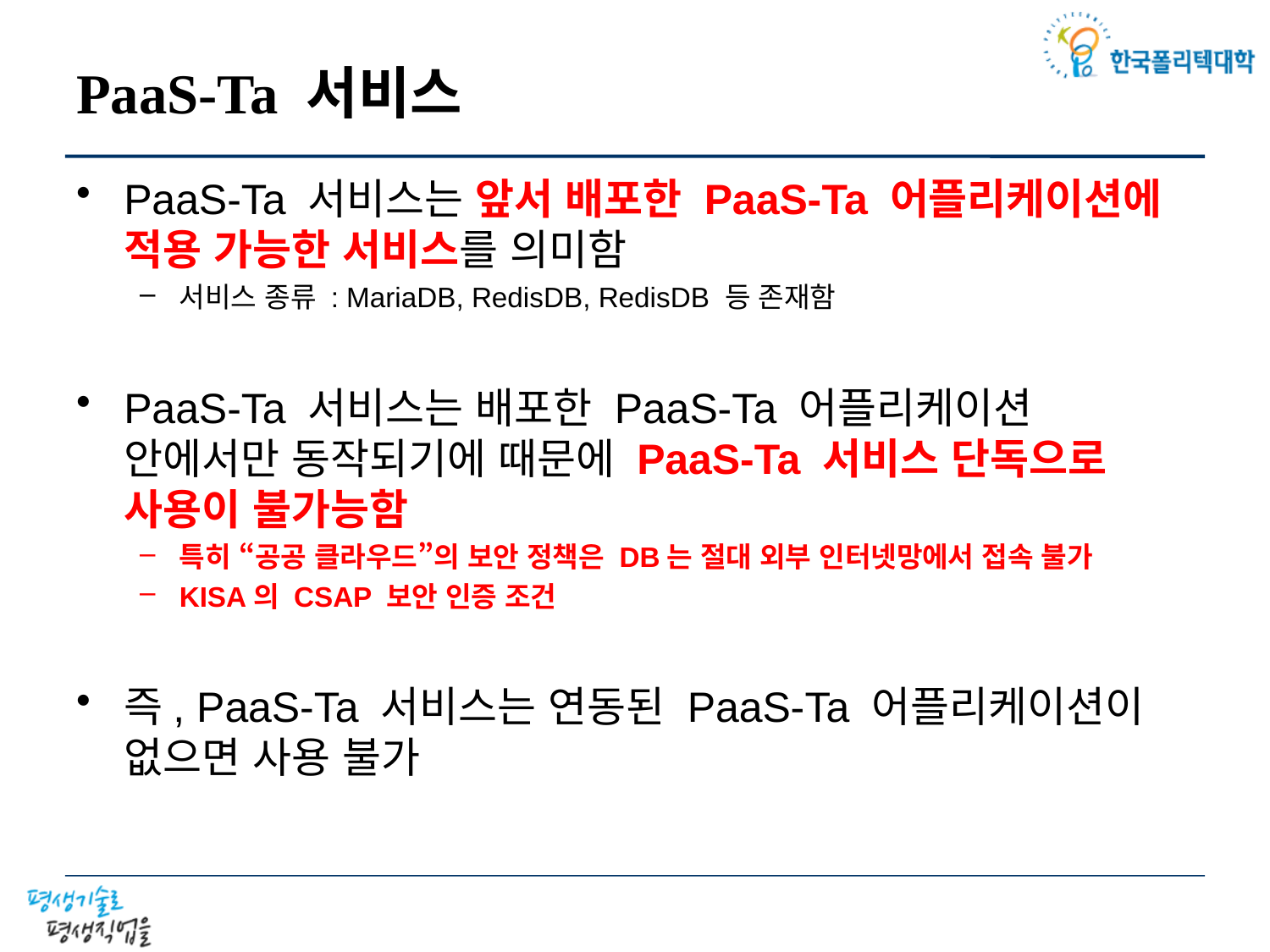

# PaaS-Ta 서비스
PaaS-Ta 서비스는 앞서 배포한 PaaS-Ta 어플리케이션에 적용 가능한 서비스를 의미함
서비스 종류 : MariaDB, RedisDB, RedisDB 등 존재함

PaaS-Ta 서비스는 배포한 PaaS-Ta 어플리케이션 안에서만 동작되기에 때문에 PaaS-Ta 서비스 단독으로 사용이 불가능함
특히 “공공 클라우드”의 보안 정책은 DB는 절대 외부 인터넷망에서 접속 불가
KISA의 CSAP 보안 인증 조건

즉, PaaS-Ta 서비스는 연동된 PaaS-Ta 어플리케이션이 없으면 사용 불가